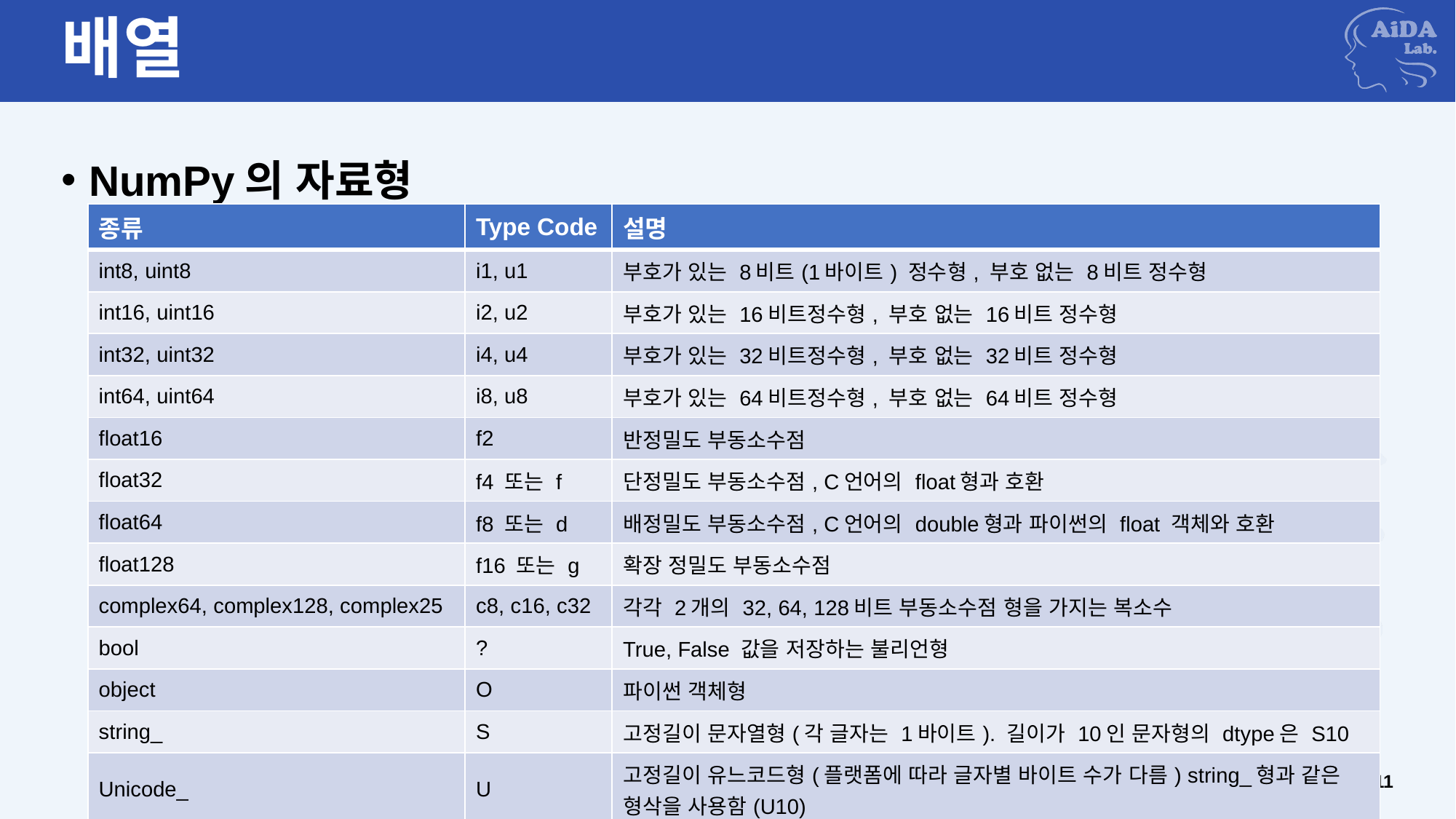

# 배열
NumPy의 자료형
| 종류 | Type Code | 설명 |
| --- | --- | --- |
| int8, uint8 | i1, u1 | 부호가 있는 8비트(1바이트) 정수형, 부호 없는 8비트 정수형 |
| int16, uint16 | i2, u2 | 부호가 있는 16비트정수형, 부호 없는 16비트 정수형 |
| int32, uint32 | i4, u4 | 부호가 있는 32비트정수형, 부호 없는 32비트 정수형 |
| int64, uint64 | i8, u8 | 부호가 있는 64비트정수형, 부호 없는 64비트 정수형 |
| float16 | f2 | 반정밀도 부동소수점 |
| float32 | f4 또는 f | 단정밀도 부동소수점, C언어의 float형과 호환 |
| float64 | f8 또는 d | 배정밀도 부동소수점, C언어의 double형과 파이썬의 float 객체와 호환 |
| float128 | f16 또는 g | 확장 정밀도 부동소수점 |
| complex64, complex128, complex25 | c8, c16, c32 | 각각 2개의 32, 64, 128비트 부동소수점 형을 가지는 복소수 |
| bool | ? | True, False 값을 저장하는 불리언형 |
| object | O | 파이썬 객체형 |
| string\_ | S | 고정길이 문자열형(각 글자는 1바이트). 길이가 10인 문자형의 dtype은 S10 |
| Unicode\_ | U | 고정길이 유느코드형(플랫폼에 따라 글자별 바이트 수가 다름) string\_형과 같은 형삭을 사용함(U10) |
Artificial Intelligence & Data Analysis Laboratory
11